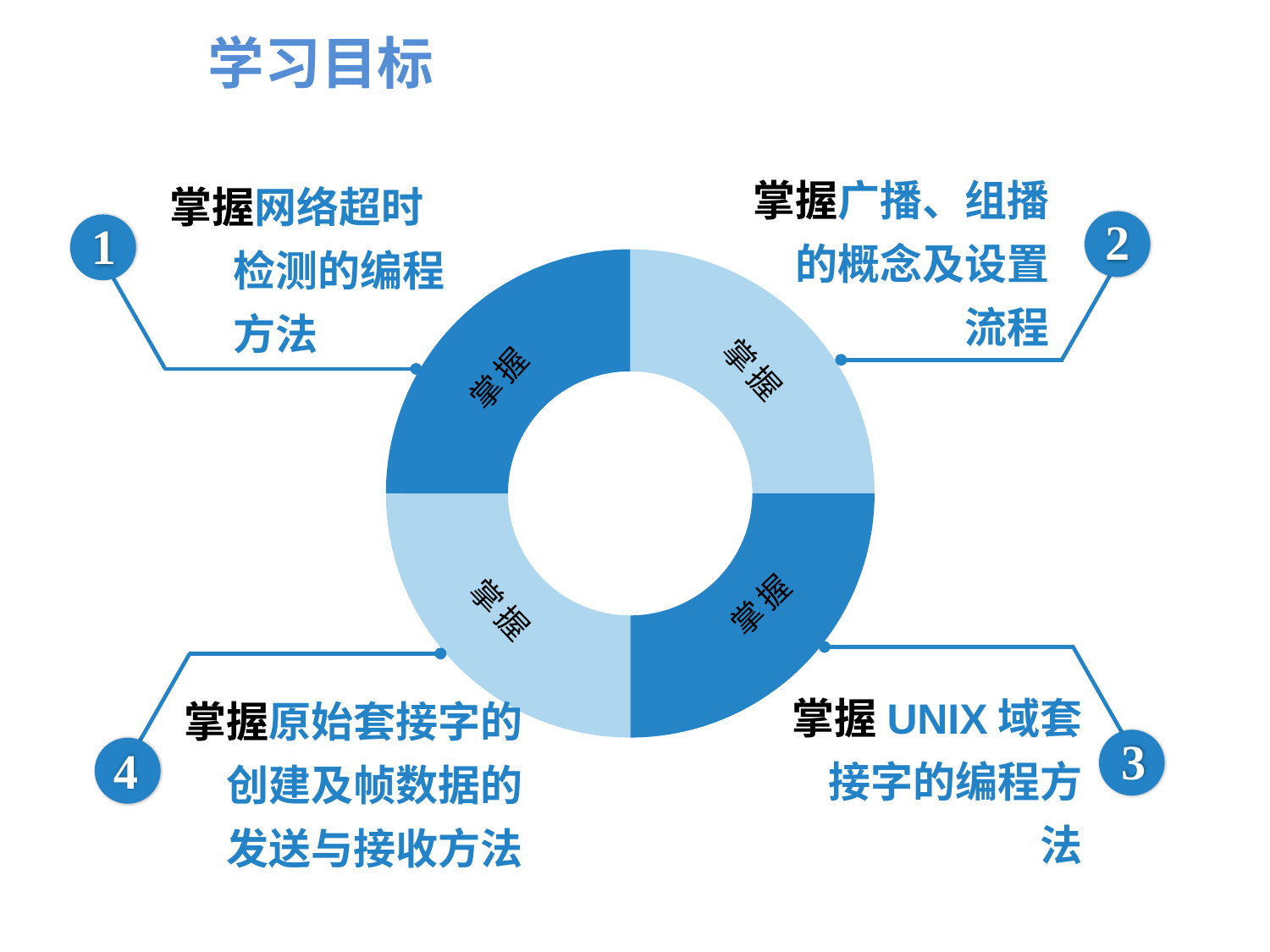

学习目标
掌握广播、组播的概念及设置流程
2

掌握网络超时检测的编程方法
1

### Chart

| Category | 销售额 |
|---|---|
| 掌握知识 | 2.5 |
| 理解知识 | 2.5 |
| 熟悉知识 | 2.5 |
| 了解知识 | 2.5 |
掌握
掌握
掌握
掌握
掌握UNIX域套接字的编程方法
3

掌握原始套接字的创建及帧数据的发送与接收方法
4